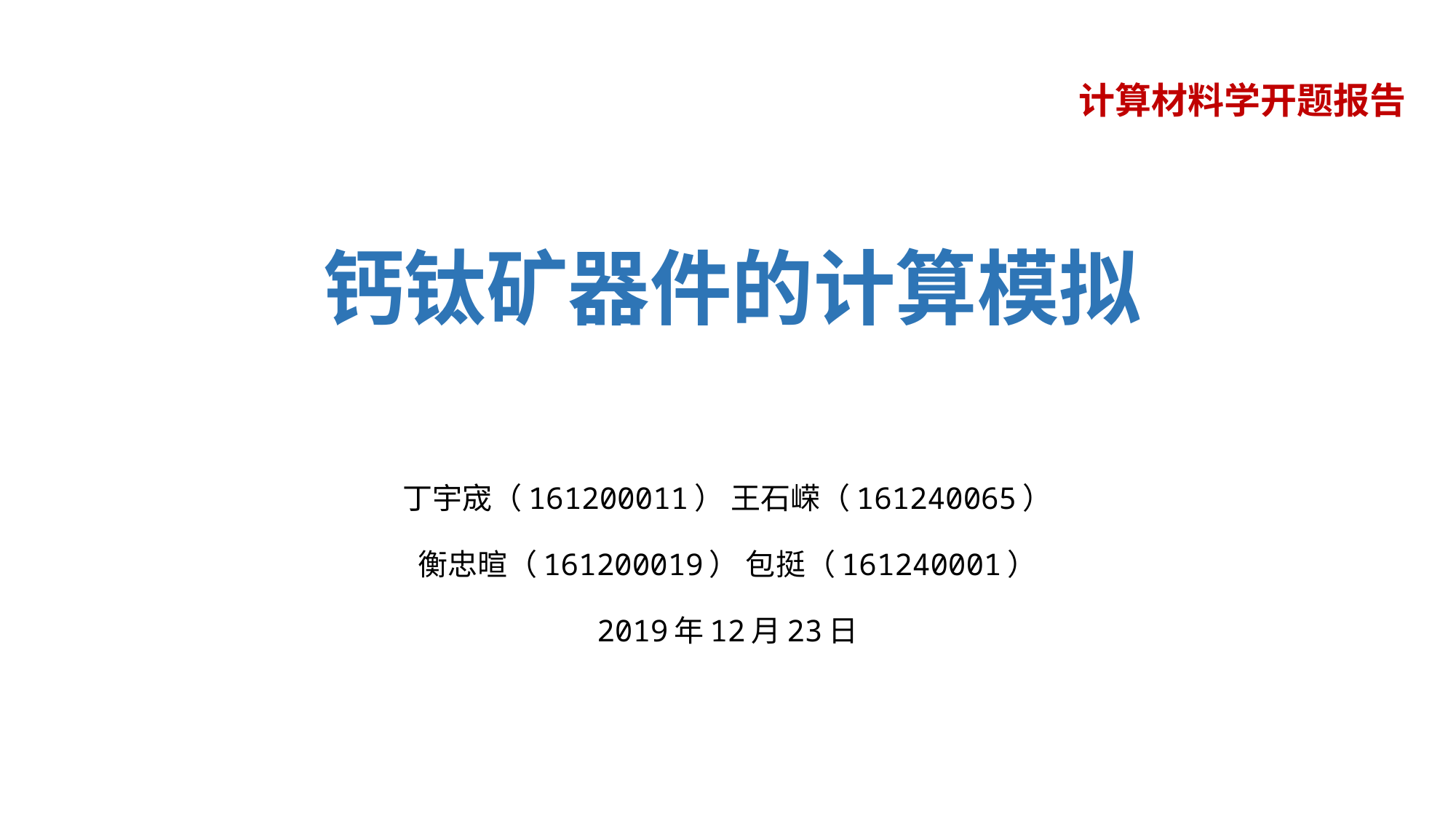

计算材料学开题报告
# 钙钛矿器件的计算模拟
丁宇宬（161200011） 王石嵘（161240065）
衡忠暄（161200019） 包挺（161240001）
2019年12月23日